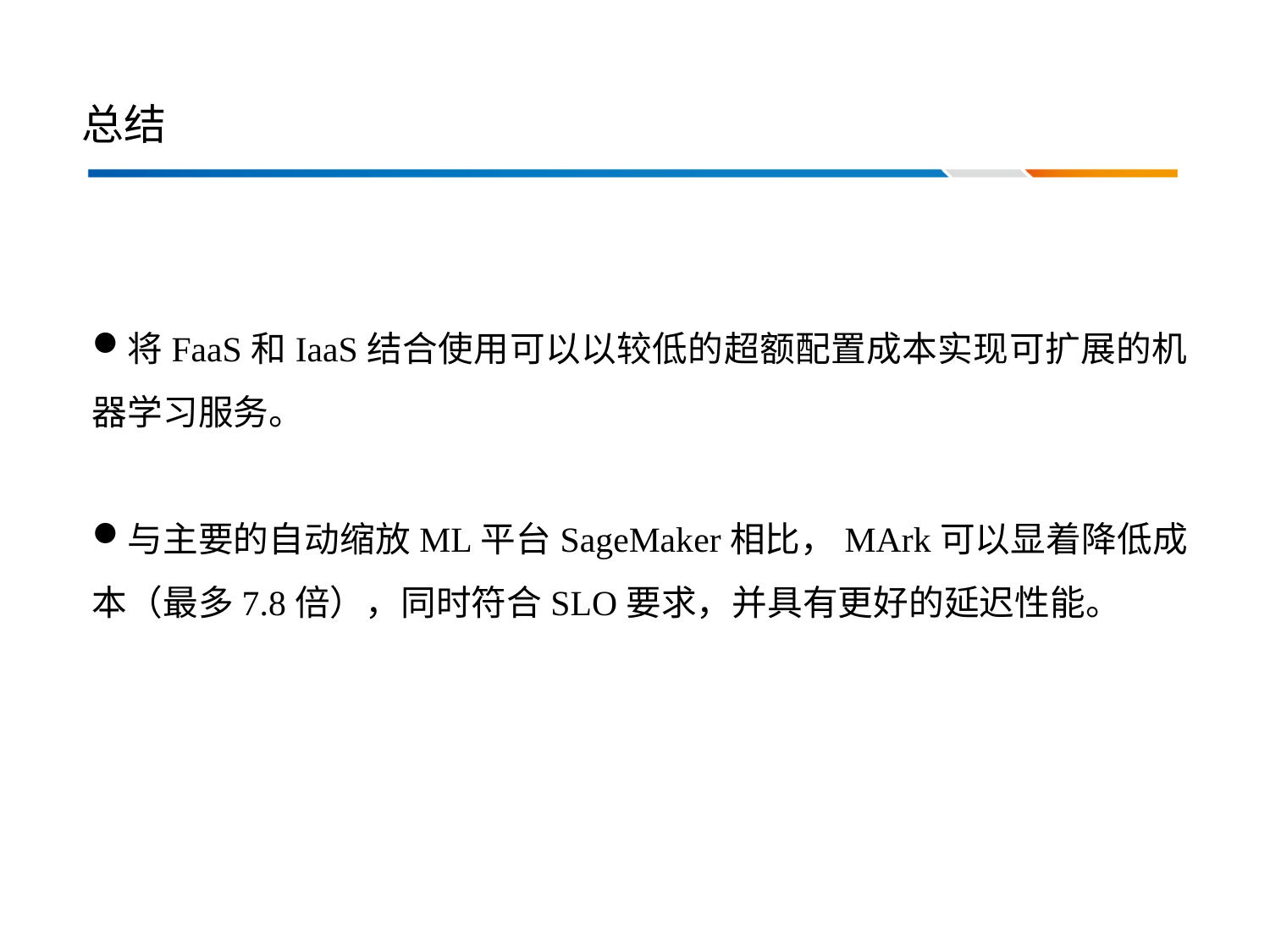

# 总结
将FaaS和IaaS结合使用可以以较低的超额配置成本实现可扩展的机器学习服务。

与主要的自动缩放ML平台SageMaker相比，MArk可以显着降低成本（最多7.8倍），同时符合SLO要求，并具有更好的延迟性能。